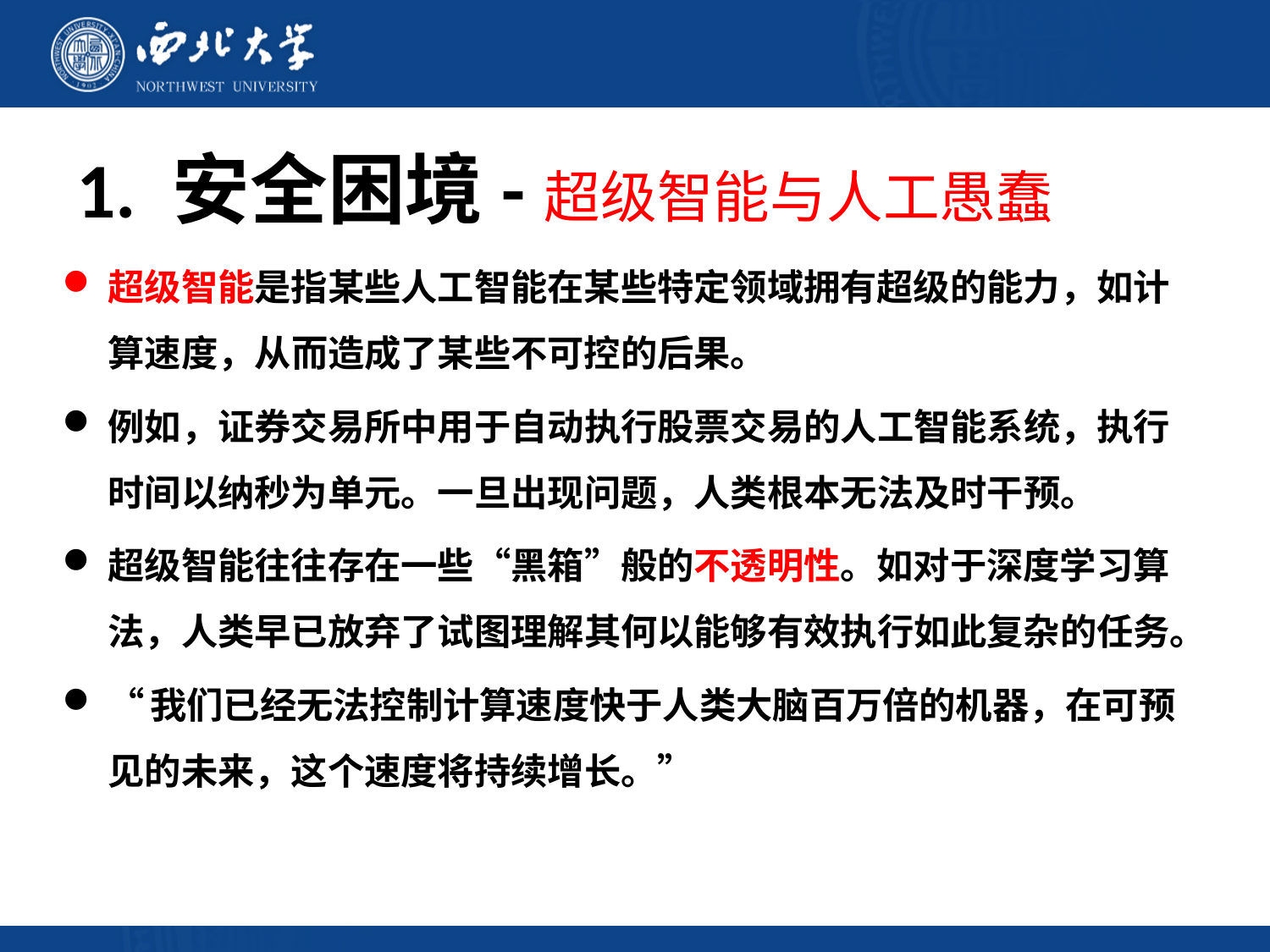

# 1. 安全困境-超级智能与人工愚蠢
超级智能是指某些人工智能在某些特定领域拥有超级的能力，如计算速度，从而造成了某些不可控的后果。
例如，证券交易所中用于自动执行股票交易的人工智能系统，执行时间以纳秒为单元。一旦出现问题，人类根本无法及时干预。
超级智能往往存在一些“黑箱”般的不透明性。如对于深度学习算法，人类早已放弃了试图理解其何以能够有效执行如此复杂的任务。
“我们已经无法控制计算速度快于人类大脑百万倍的机器，在可预见的未来，这个速度将持续增长。”